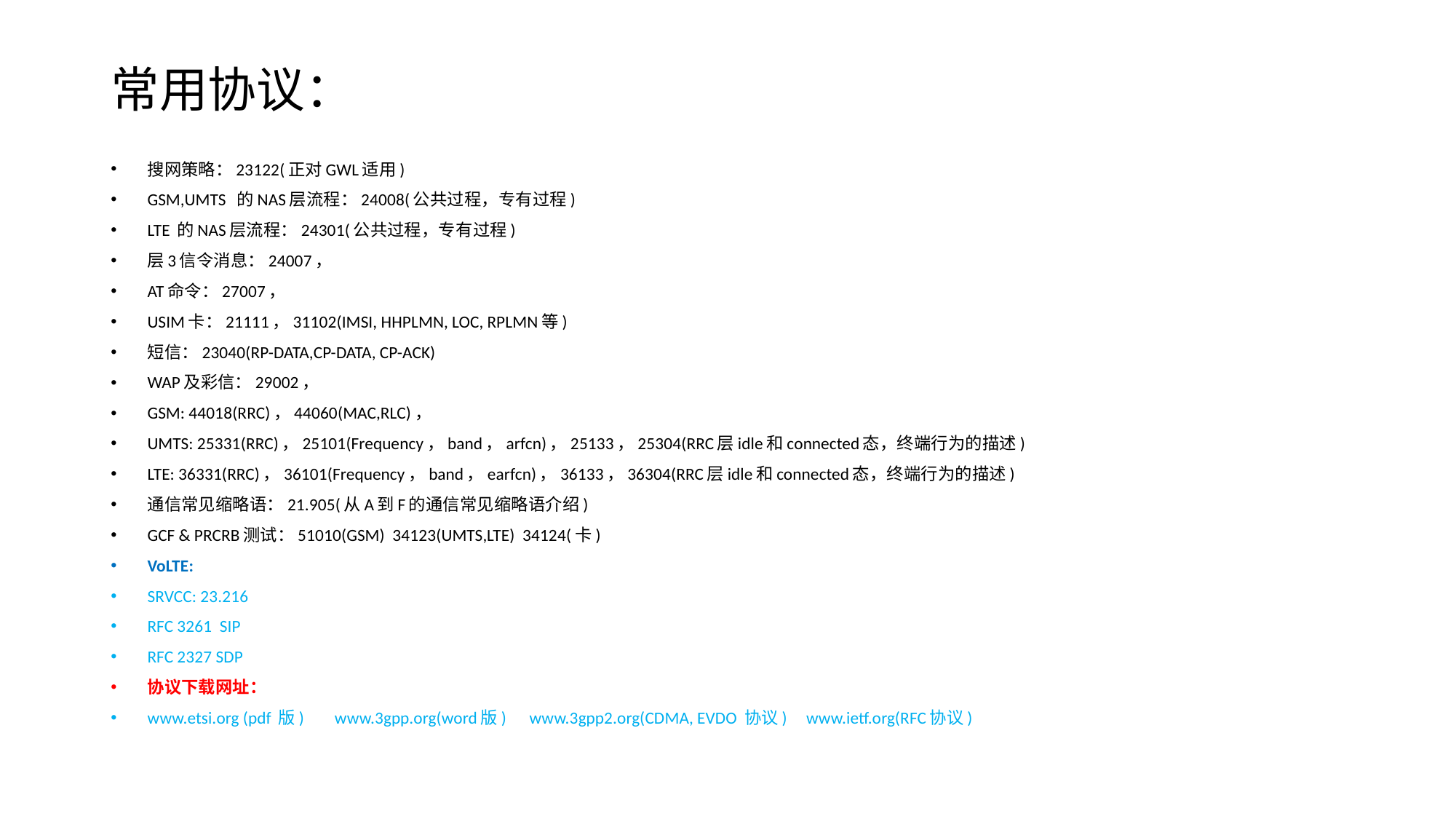

# 常用协议：
搜网策略：23122(正对GWL适用)
GSM,UMTS  的NAS层流程：24008(公共过程，专有过程)
LTE 的NAS层流程：24301(公共过程，专有过程)
层3信令消息：24007，
AT命令：27007，
USIM卡：21111，31102(IMSI, HHPLMN, LOC, RPLMN等)
短信：23040(RP-DATA,CP-DATA, CP-ACK)
WAP及彩信：29002，
GSM: 44018(RRC)，44060(MAC,RLC)，
UMTS: 25331(RRC)，25101(Frequency，band，arfcn)，25133，25304(RRC层idle和connected态，终端行为的描述)
LTE: 36331(RRC)，36101(Frequency，band，earfcn)，36133，36304(RRC层idle和connected态，终端行为的描述)
通信常见缩略语：21.905(从A到F的通信常见缩略语介绍)
GCF & PRCRB测试：51010(GSM)  34123(UMTS,LTE)  34124(卡)
VoLTE:
SRVCC: 23.216
RFC 3261  SIP
RFC 2327 SDP
协议下载网址：
www.etsi.org (pdf 版)        www.3gpp.org(word版)      www.3gpp2.org(CDMA, EVDO 协议)     www.ietf.org(RFC协议)